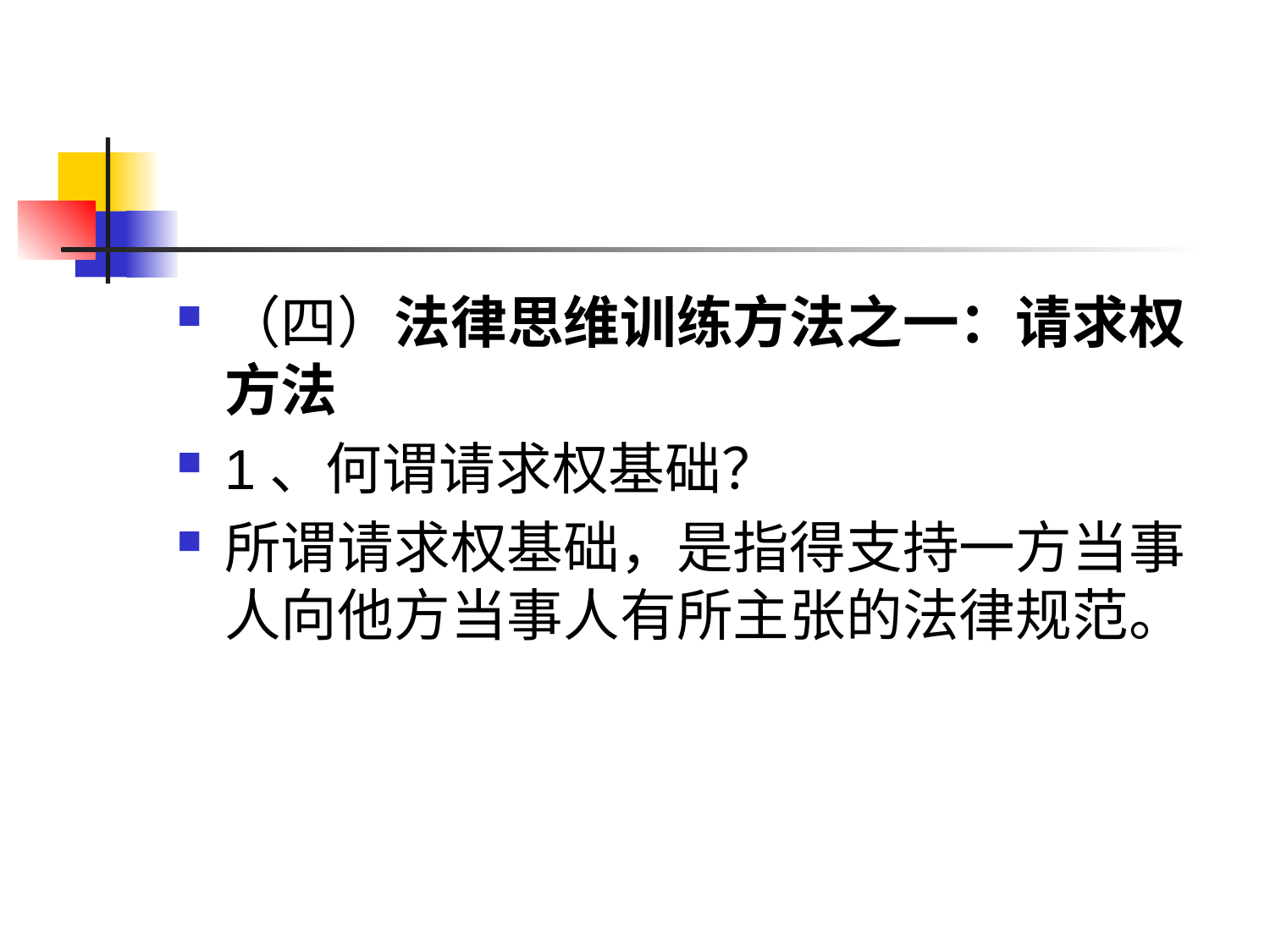

#
（四）法律思维训练方法之一：请求权方法
1、何谓请求权基础？
所谓请求权基础，是指得支持一方当事人向他方当事人有所主张的法律规范。